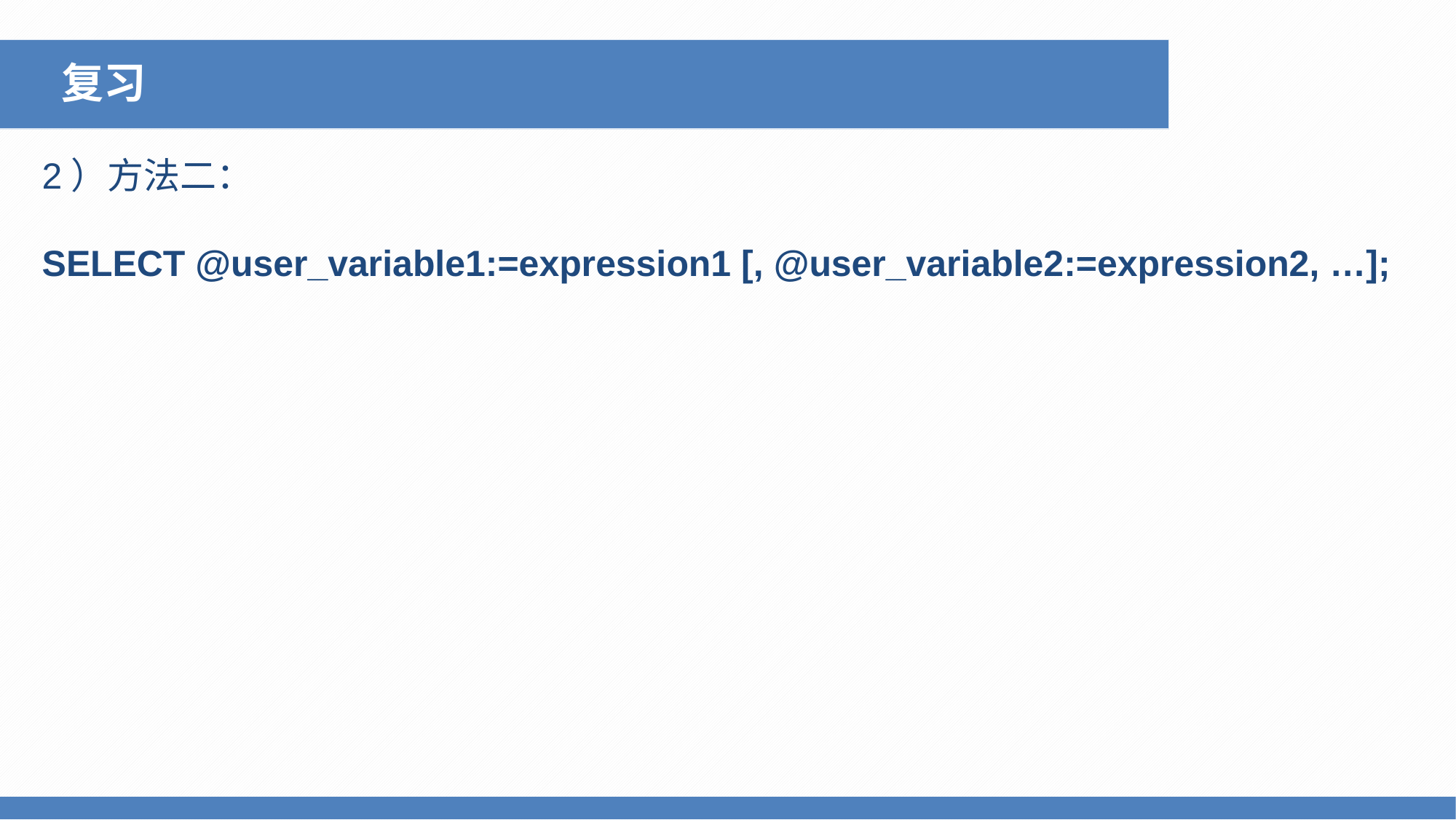

复习
2）方法二：

SELECT @user_variable1:=expression1 [, @user_variable2:=expression2, …];